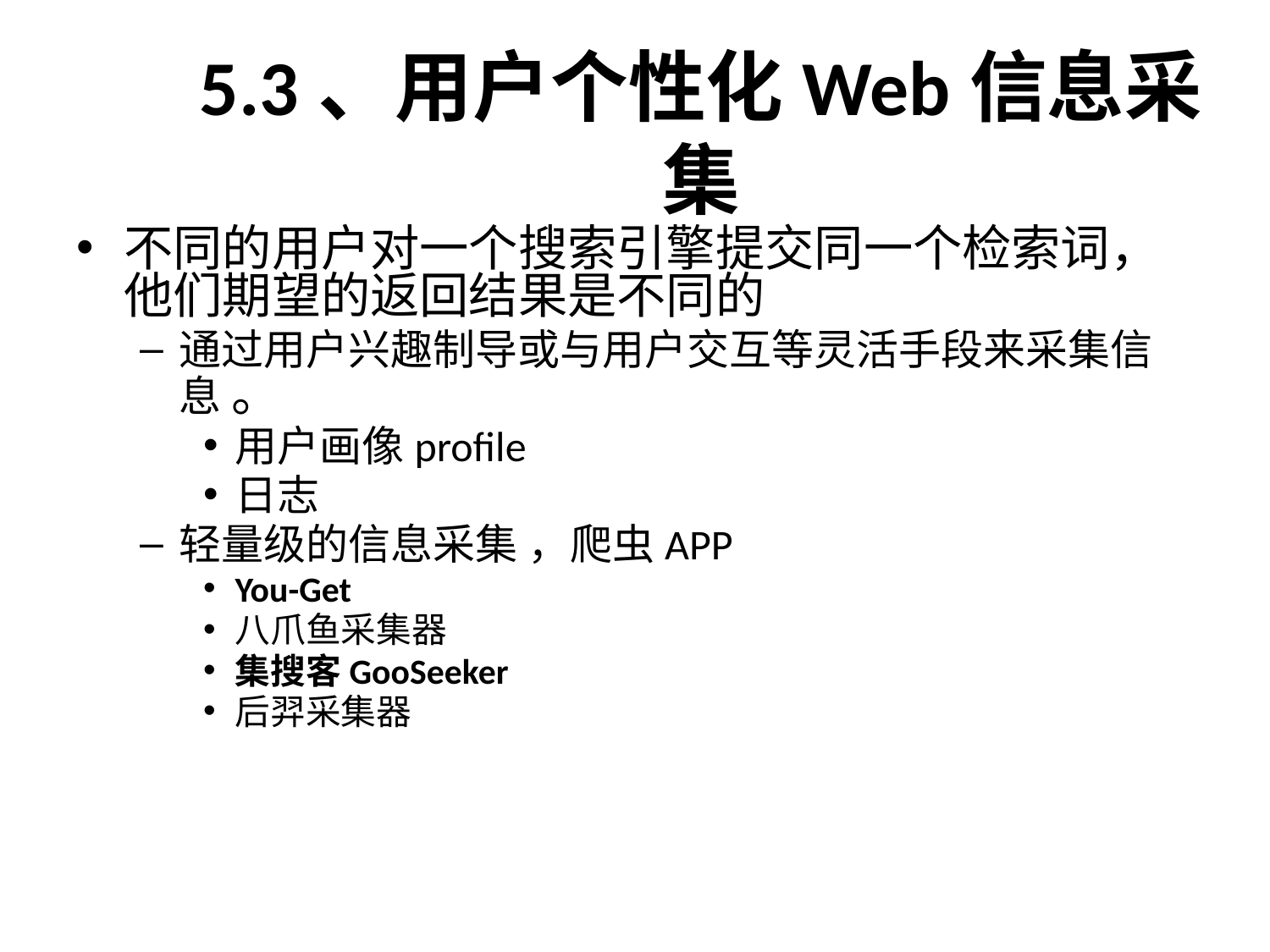

# 5.3、用户个性化Web信息采集
不同的用户对一个搜索引擎提交同一个检索词，他们期望的返回结果是不同的
通过用户兴趣制导或与用户交互等灵活手段来采集信息 。
用户画像profile
日志
轻量级的信息采集 ，爬虫APP
You-Get
八爪鱼采集器
集搜客GooSeeker
后羿采集器